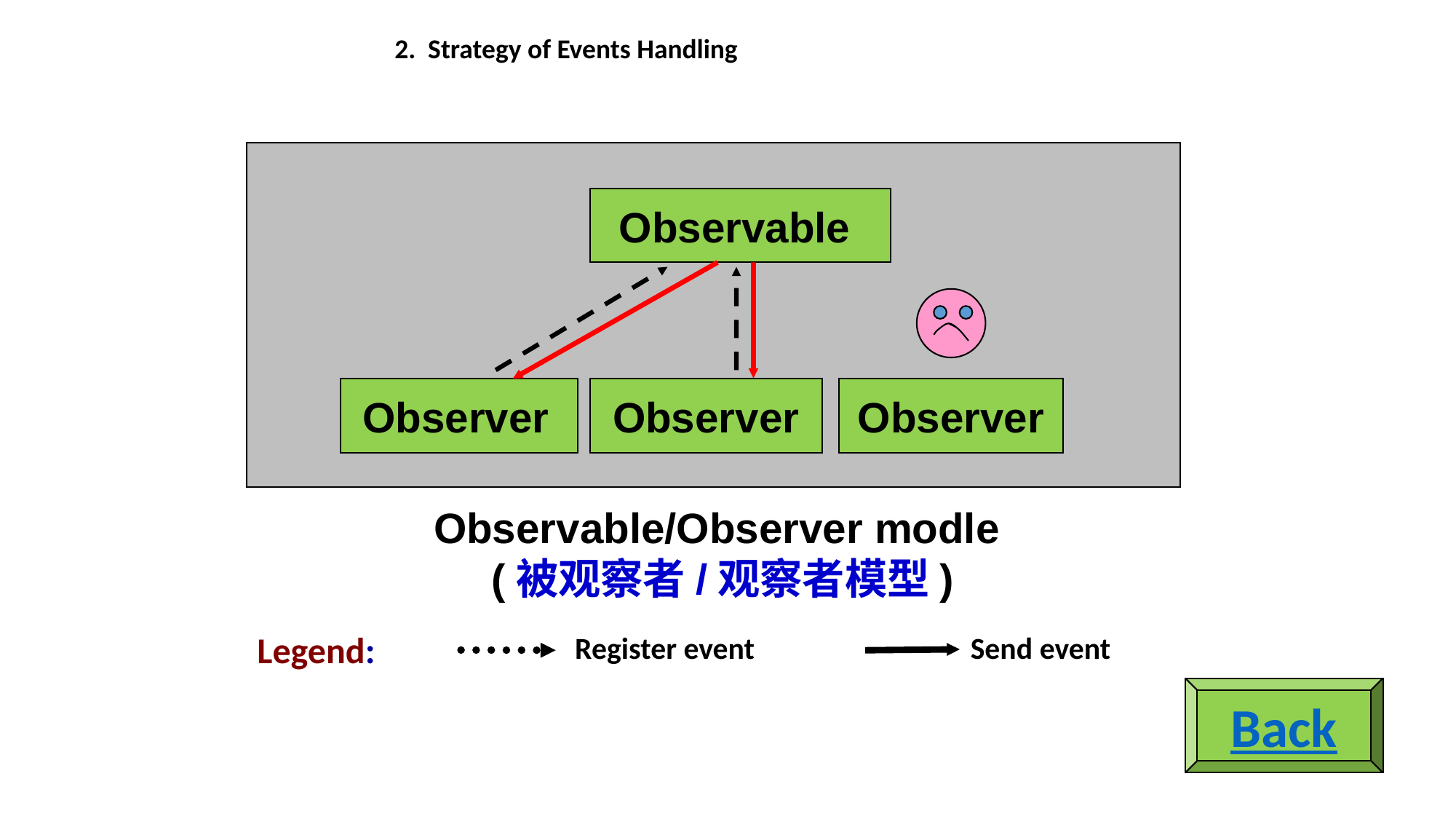

2.  Strategy of Events Handling

Observable

Observer
Observer
Observer
Observable/Observer modle
 (被观察者/观察者模型)
Legend:
Register event
Send event

Back